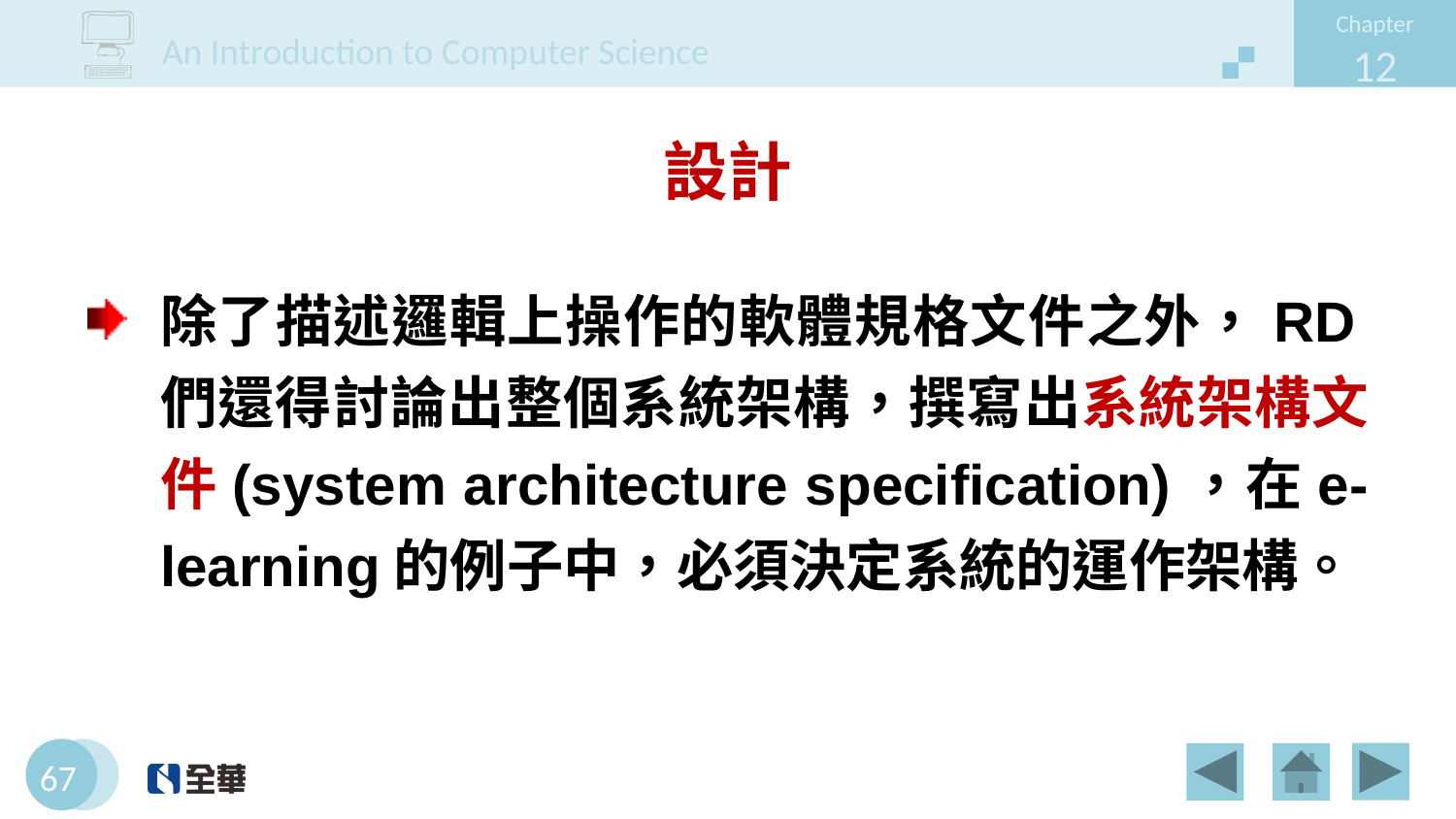

# 設計
除了描述邏輯上操作的軟體規格文件之外，RD們還得討論出整個系統架構，撰寫出系統架構文件(system architecture specification)，在e-learning的例子中，必須決定系統的運作架構。